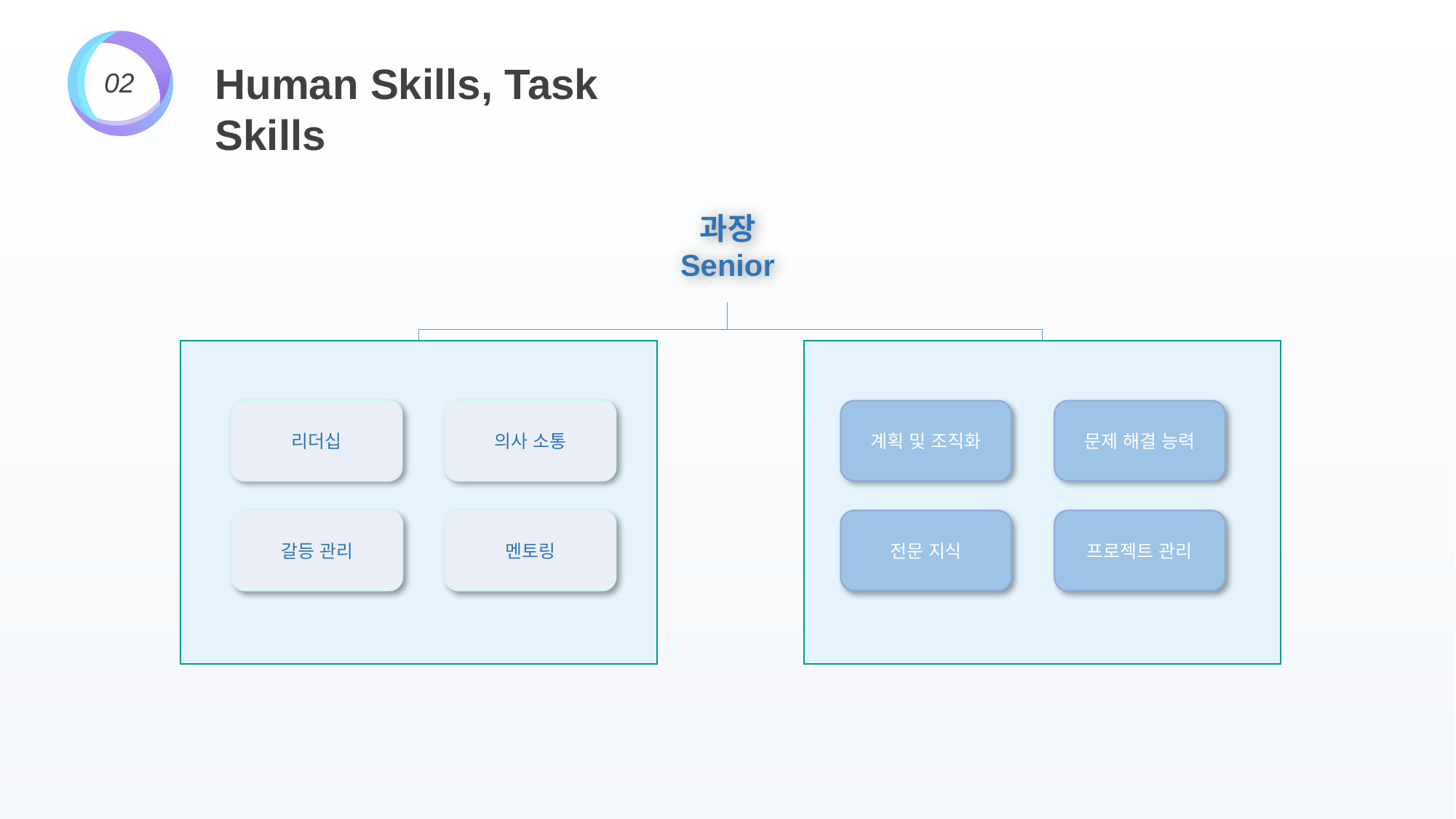

Human Skills, Task Skills
02
과장
Senior

리더십
의사 소통
갈등 관리
멘토링
계획 및 조직화
문제 해결 능력
전문 지식
프로젝트 관리